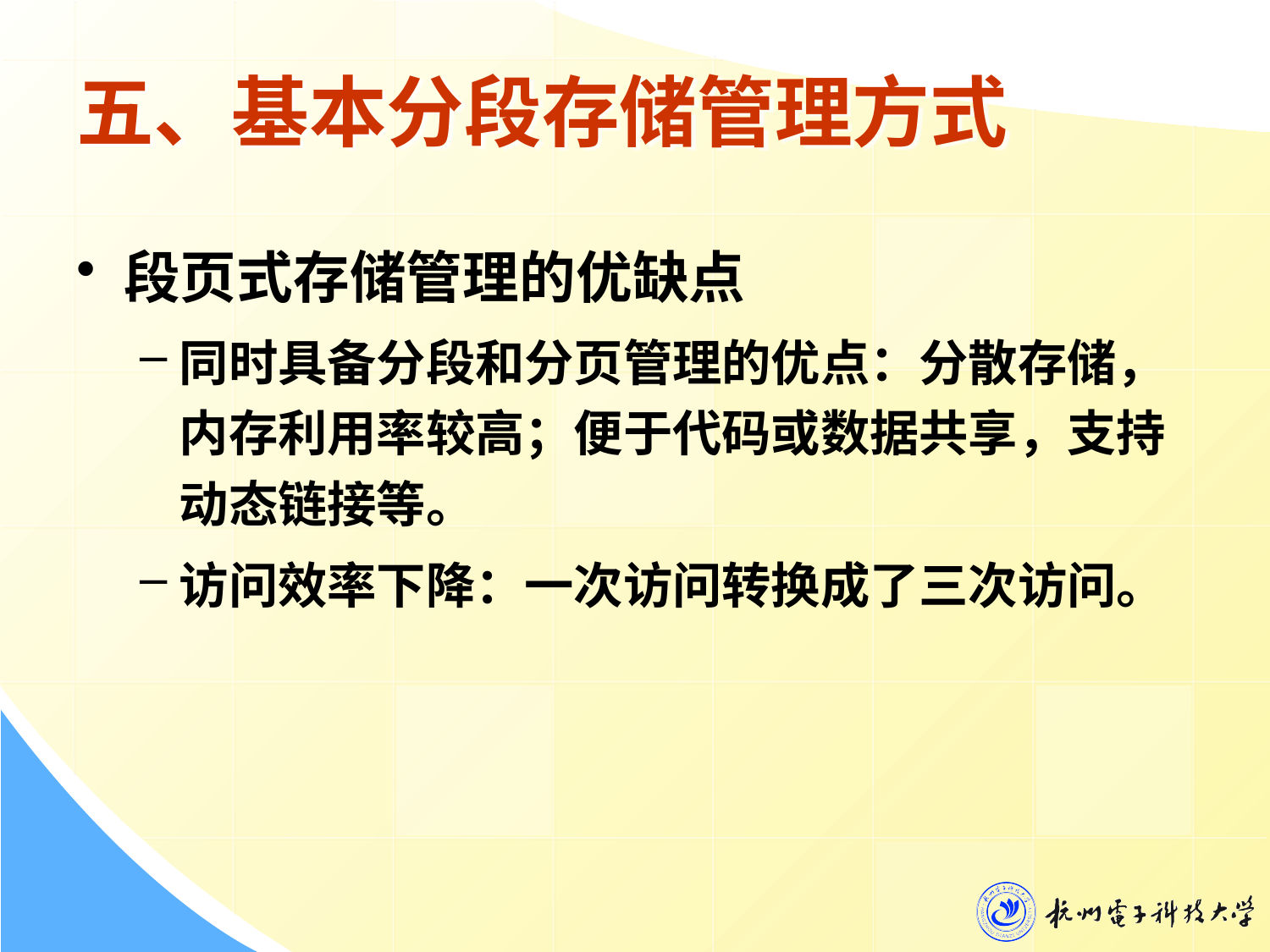

# 五、基本分段存储管理方式
段页式存储管理的优缺点
同时具备分段和分页管理的优点：分散存储，内存利用率较高；便于代码或数据共享，支持动态链接等。
访问效率下降：一次访问转换成了三次访问。